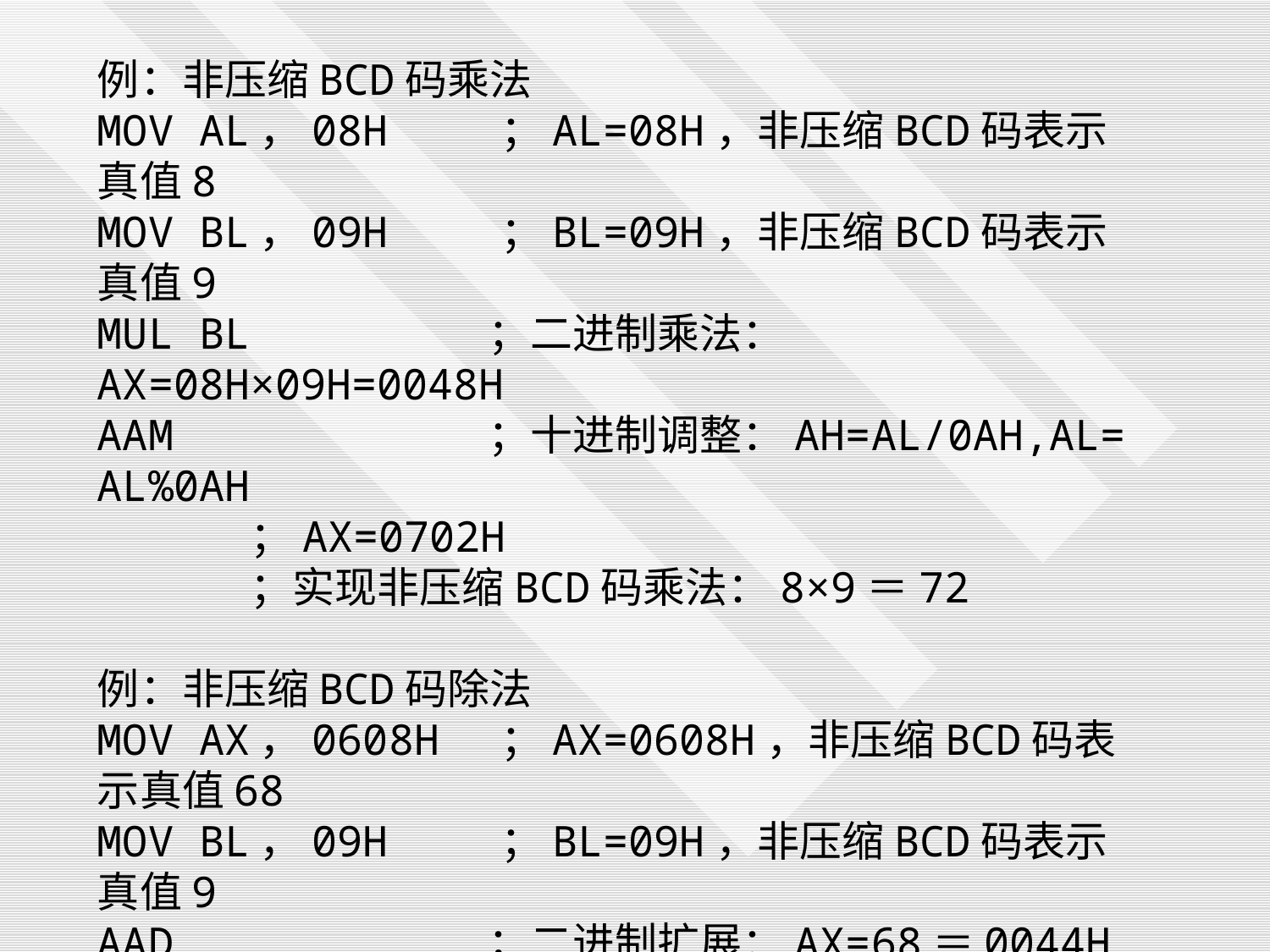

例：非压缩BCD码乘法
MOV AL，08H    ；AL=08H，非压缩BCD码表示真值8
MOV BL，09H    ；BL=09H，非压缩BCD码表示真值9
MUL BL         ；二进制乘法：AX=08H×09H=0048H
AAM            ；十进制调整：AH=AL/0AH,AL= AL%0AH
               ；AX=0702H
               ；实现非压缩BCD码乘法：8×9＝72

例：非压缩BCD码除法
MOV AX，0608H  ；AX=0608H，非压缩BCD码表示真值68
MOV BL，09H    ；BL=09H，非压缩BCD码表示真值9
AAD            ；二进制扩展：AX=68＝0044H
               ；(AL=06H*0AH+08H=44H,AH=00)
DIV BL         ；除法运算：商AL=07H，余数AH=05H
               ；实现非压缩BCD码除法：68/9＝7…5